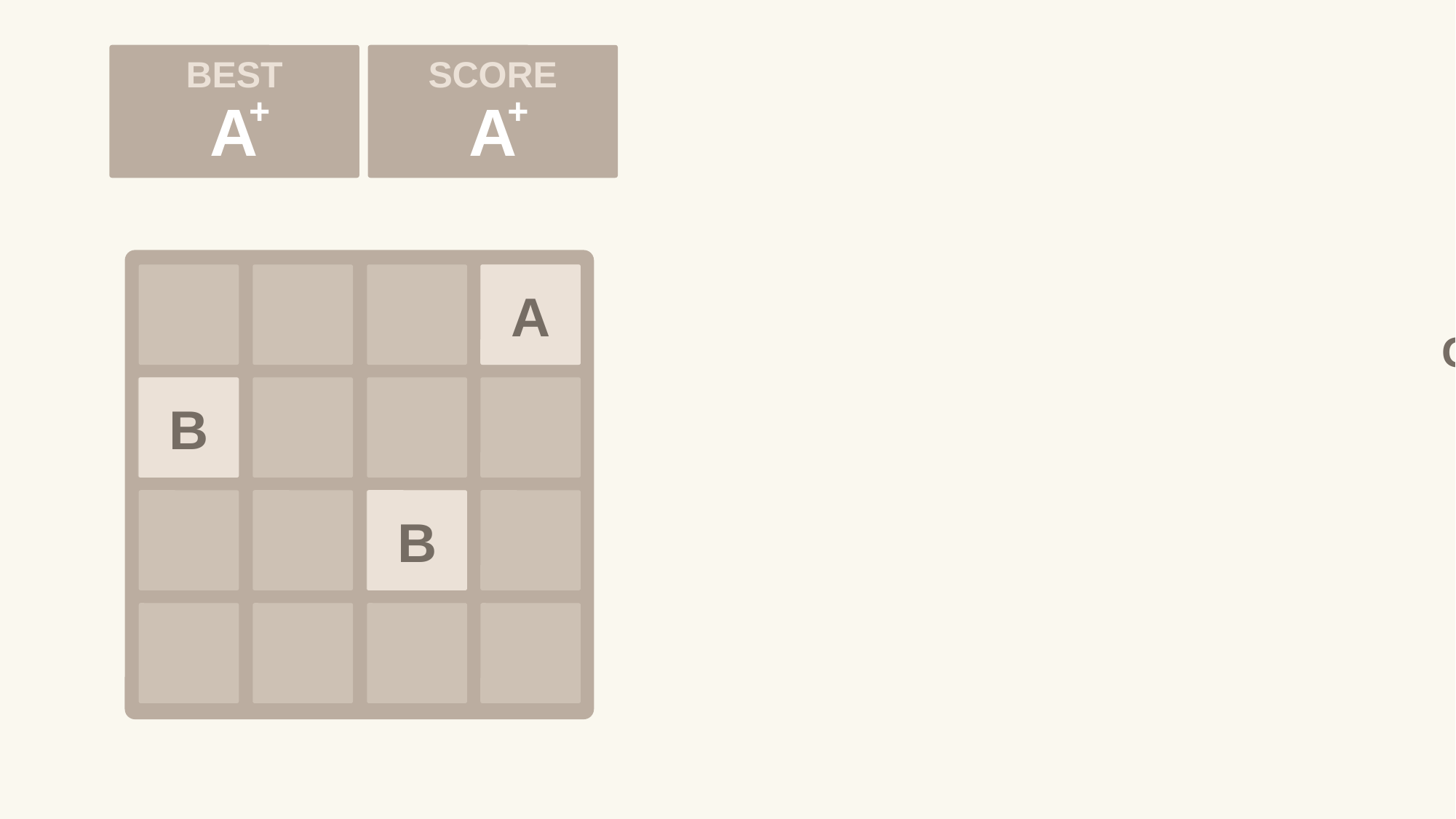

BEST
+
A

SCORE
+
A

A

B

B

202010961
Project Name: 2048?
Developer: Lee Yun Seok (이윤석)
Develop Language: Phython
Game Genre: Puzzle
Originer Motive: 2048
GUI Module - Tkinter?
‘Tk – interface’의 약자,
GUI에 대한, 표준 Python interface.
Python License의 ‘무료소프르웨어’
Python Interpreter의 내장 프로그램
‘윈도우 창’과 각종 ‘그래픽 요소’ 생성